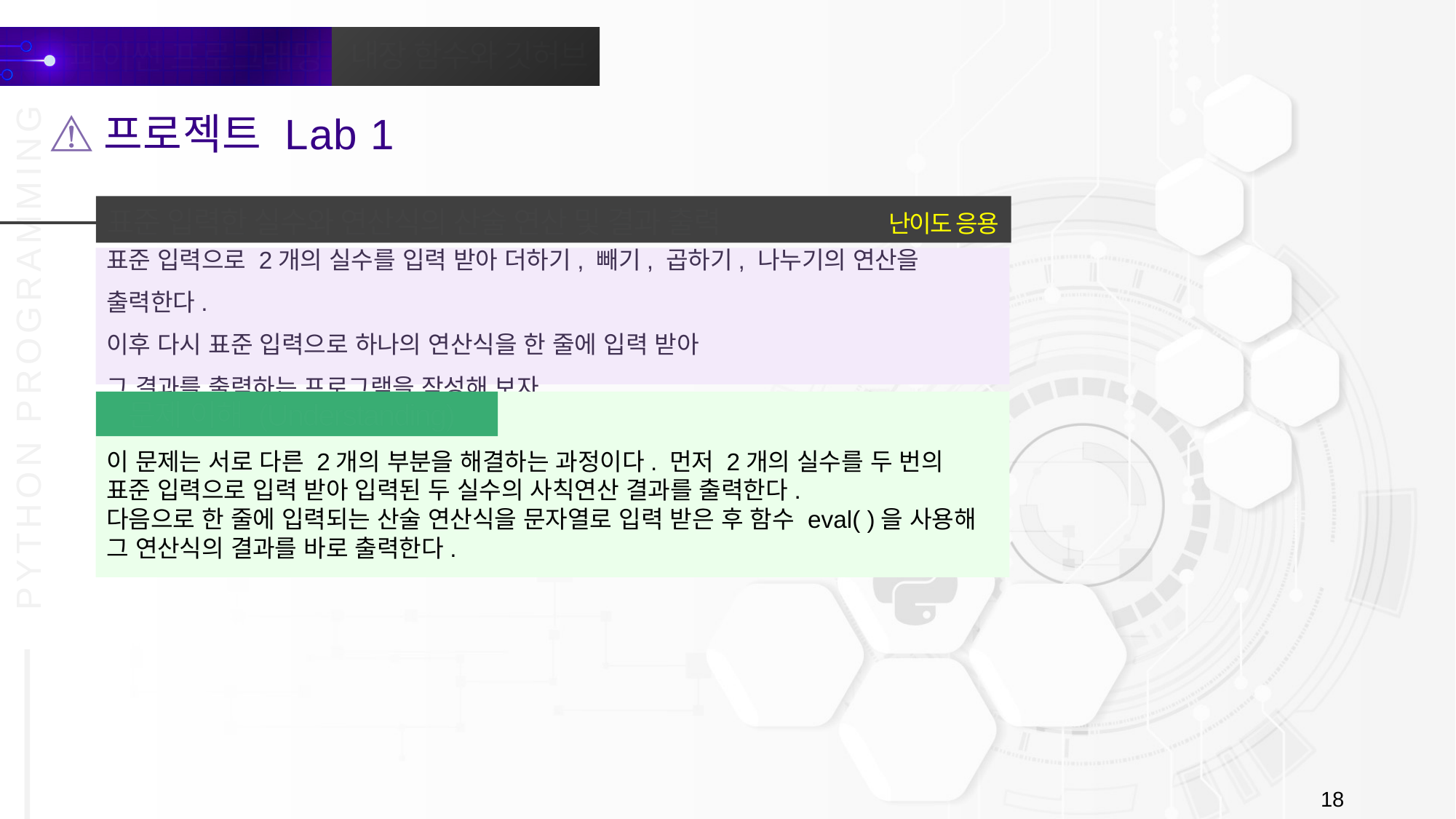

프로젝트 Lab 1

난이도 응용
표준 입력한 실수와 연산식의 산술 연산 및 결과 출력
표준 입력으로 2개의 실수를 입력 받아 더하기, 빼기, 곱하기, 나누기의 연산을 출력한다.
이후 다시 표준 입력으로 하나의 연산식을 한 줄에 입력 받아
그 결과를 출력하는 프로그램을 작성해 보자.

문제 이해 (Understanding)
이 문제는 서로 다른 2개의 부분을 해결하는 과정이다. 먼저 2개의 실수를 두 번의
표준 입력으로 입력 받아 입력된 두 실수의 사칙연산 결과를 출력한다.
다음으로 한 줄에 입력되는 산술 연산식을 문자열로 입력 받은 후 함수 eval( )을 사용해
그 연산식의 결과를 바로 출력한다.
18